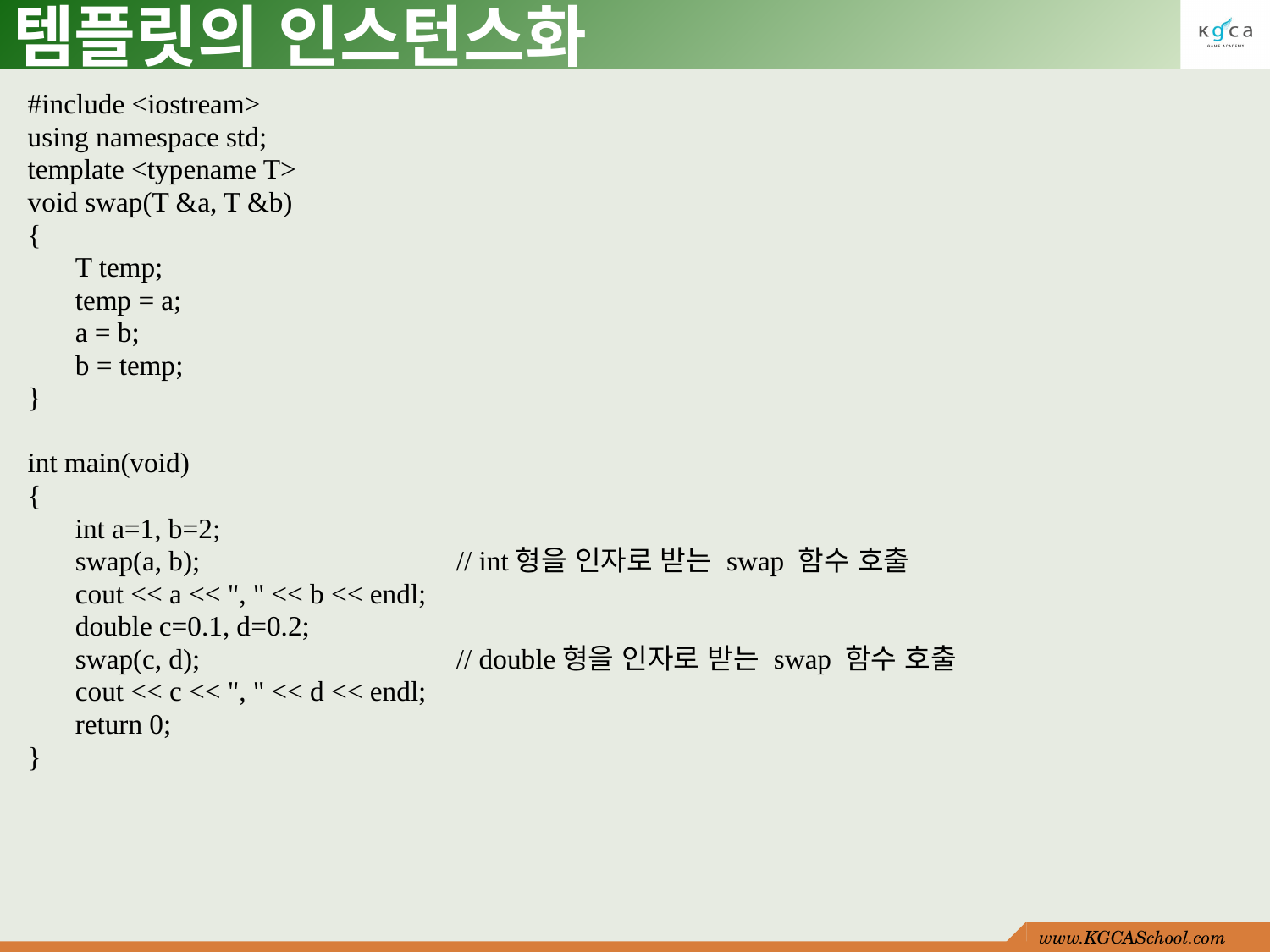

# 템플릿의 인스턴스화
#include <iostream>
using namespace std;
template <typename T>
void swap(T &a, T &b)
{
	T temp;
	temp = a;
	a = b;
	b = temp;
}

int main(void)
{
	int a=1, b=2;
	swap(a, b);			// int형을 인자로 받는 swap 함수 호출
	cout << a << ", " << b << endl;
	double c=0.1, d=0.2;
	swap(c, d);			// double형을 인자로 받는 swap 함수 호출
	cout << c << ", " << d << endl;
	return 0;
}